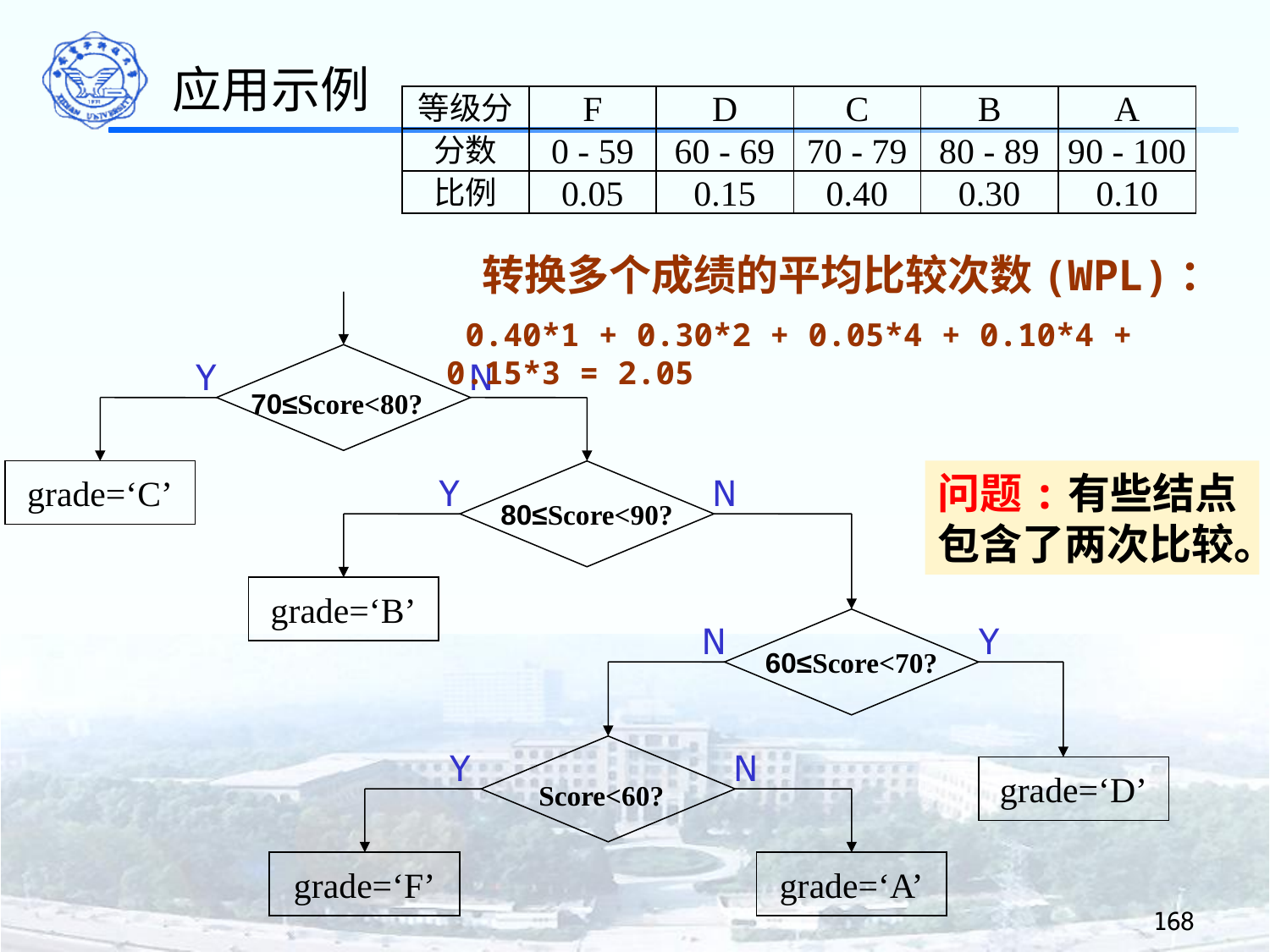

应用示例
等级分
F
D
C
B
A
分数
0 - 59
60 - 69
70 - 79
80 - 89
90 - 100
比例
0.05
0.15
0.40
0.30
0.10
转换多个成绩的平均比较次数(WPL)：
 0.40*1 + 0.30*2 + 0.05*4 + 0.10*4 + 0.15*3 = 2.05

70≤Score<80?
Y
N

grade=‘C’
80≤Score<90?
Y
N

grade=‘B’
60≤Score<70?
N
Y

Score<60?
Y
N
grade=‘D’

grade=‘F’
grade=‘A’

问题:有些结点包含了两次比较。
168